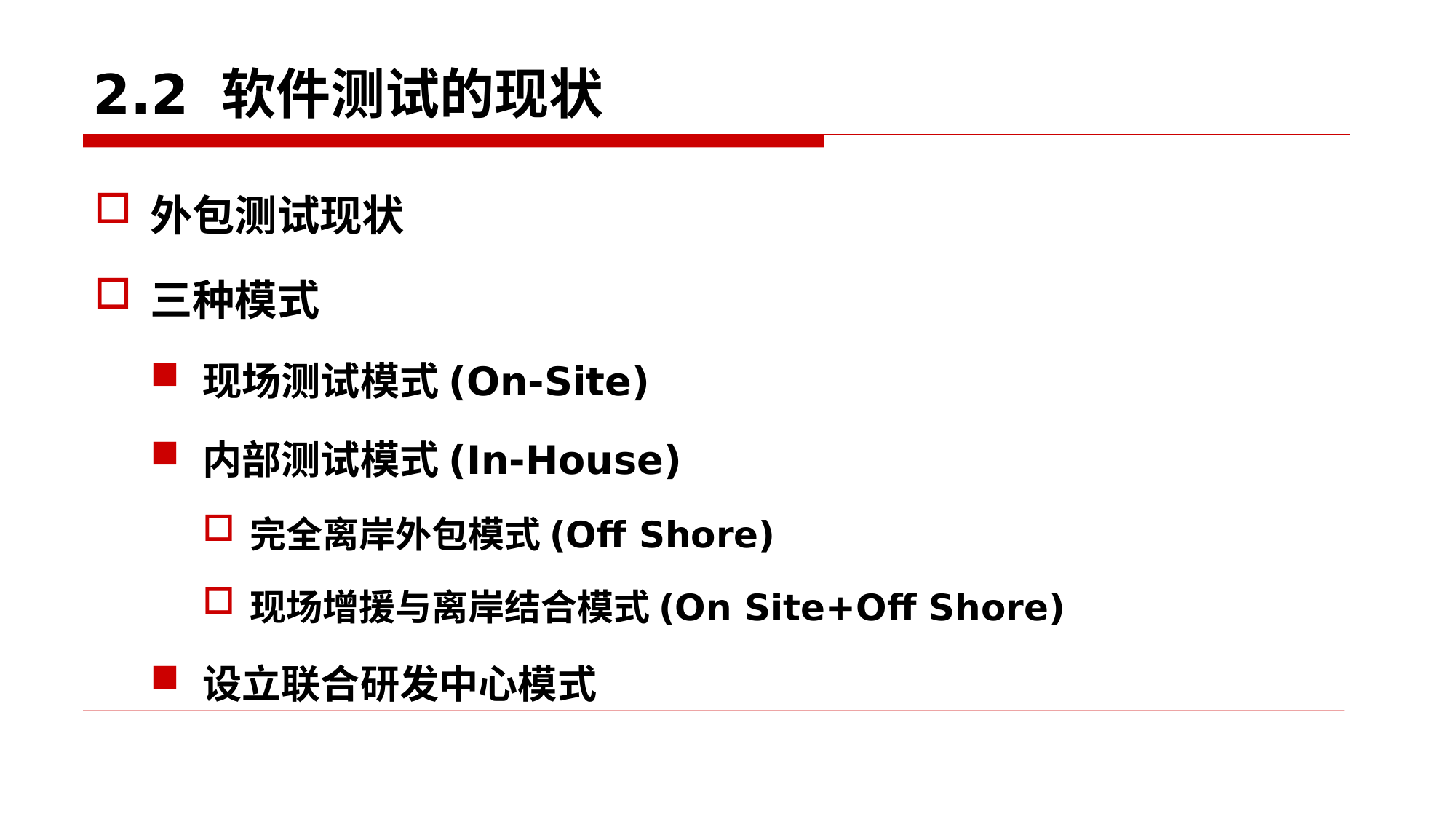

# 2.2 软件测试的现状
外包测试现状
三种模式
现场测试模式(On-Site)
内部测试模式(In-House)
完全离岸外包模式(Off Shore)
现场增援与离岸结合模式(On Site+Off Shore)
设立联合研发中心模式
13